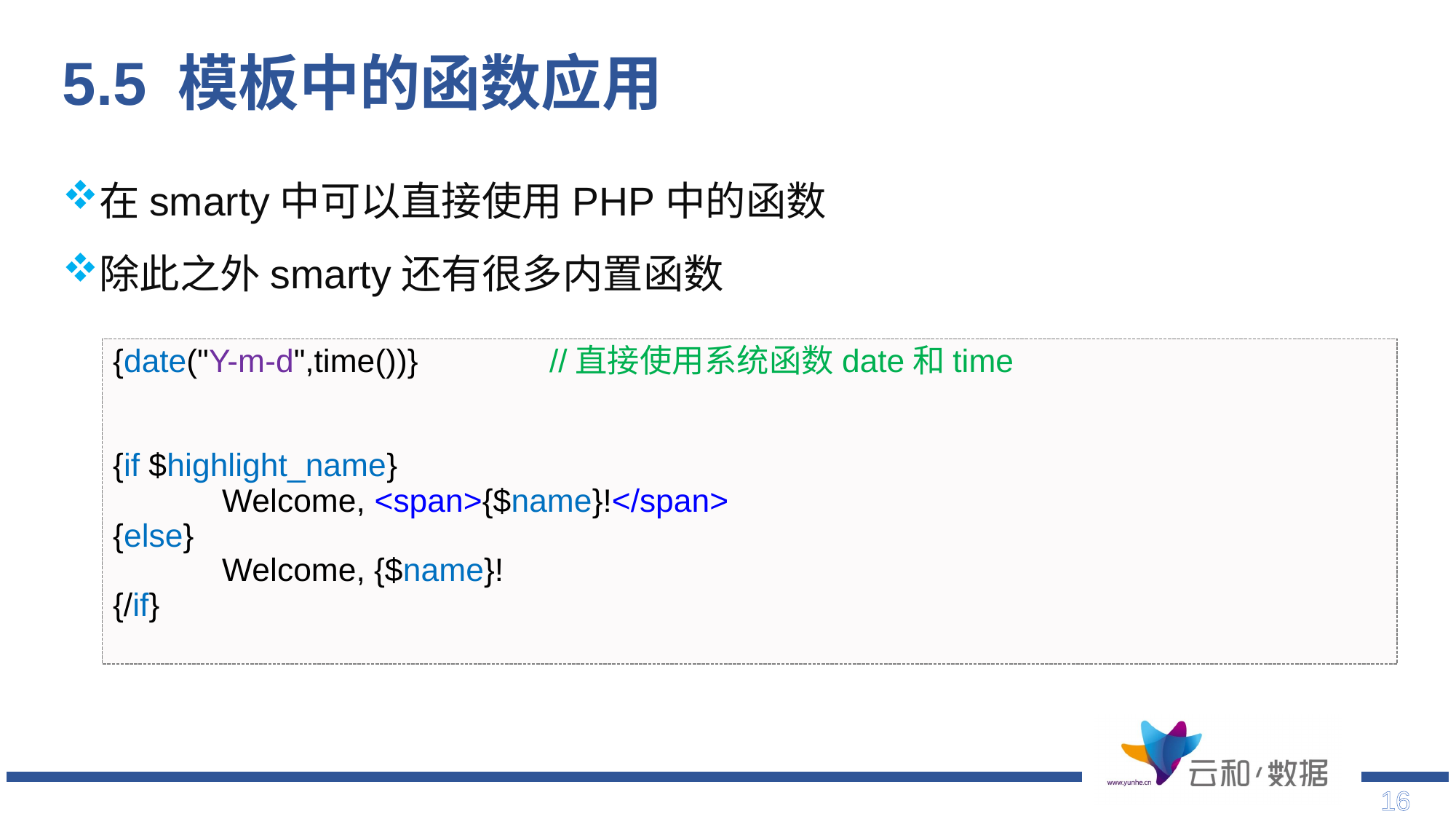

# 5.5 模板中的函数应用
在smarty中可以直接使用PHP中的函数
除此之外smarty还有很多内置函数
{date("Y-m-d",time())} 		//直接使用系统函数date和time

{if $highlight_name}
	Welcome, <span>{$name}!</span>
{else}
	Welcome, {$name}!
{/if}